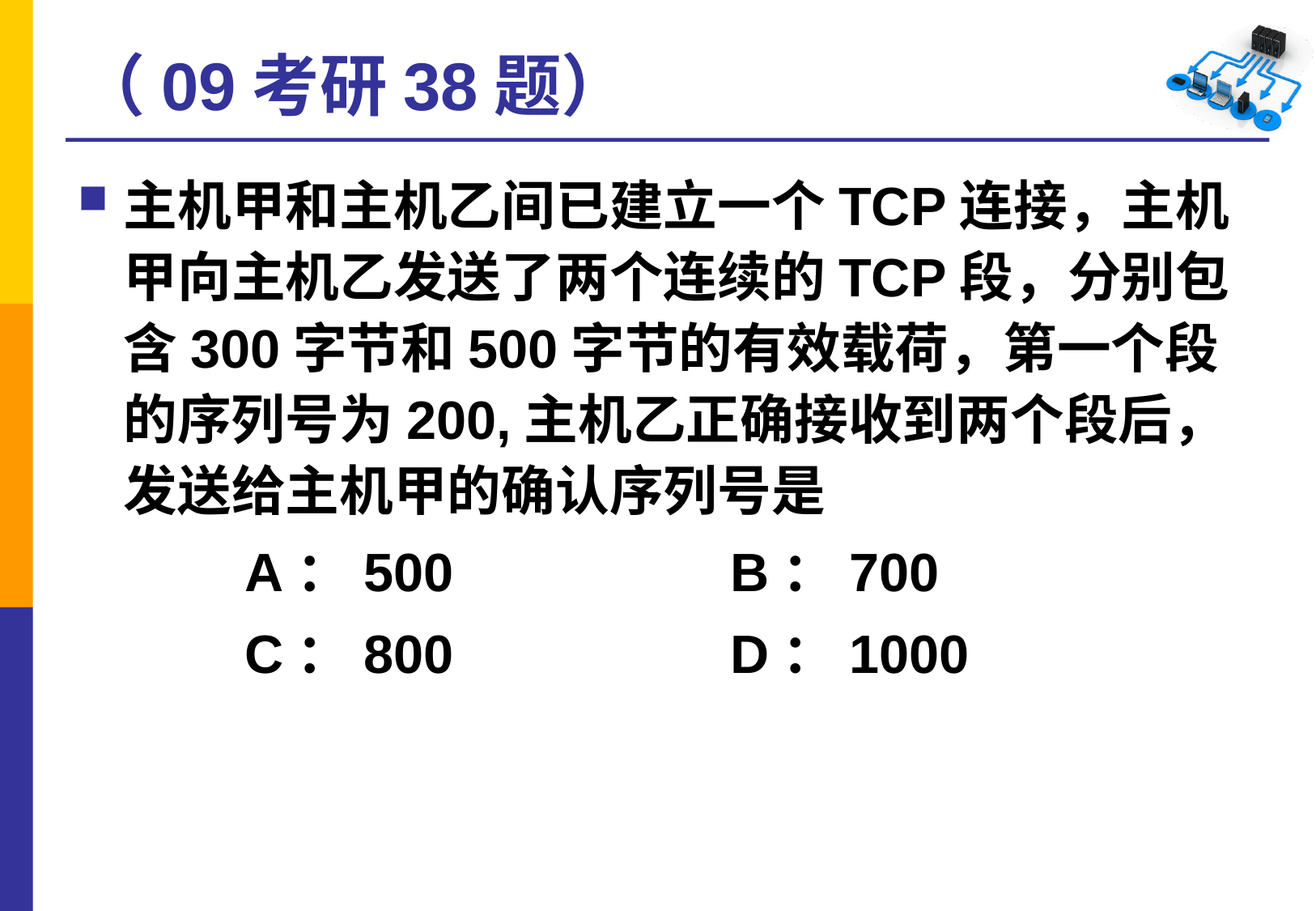

# （09考研38题）
主机甲和主机乙间已建立一个TCP连接，主机甲向主机乙发送了两个连续的TCP段，分别包含300字节和500字节的有效载荷，第一个段的序列号为200,主机乙正确接收到两个段后，发送给主机甲的确认序列号是
 		A：500			B：700
		C：800			D：1000